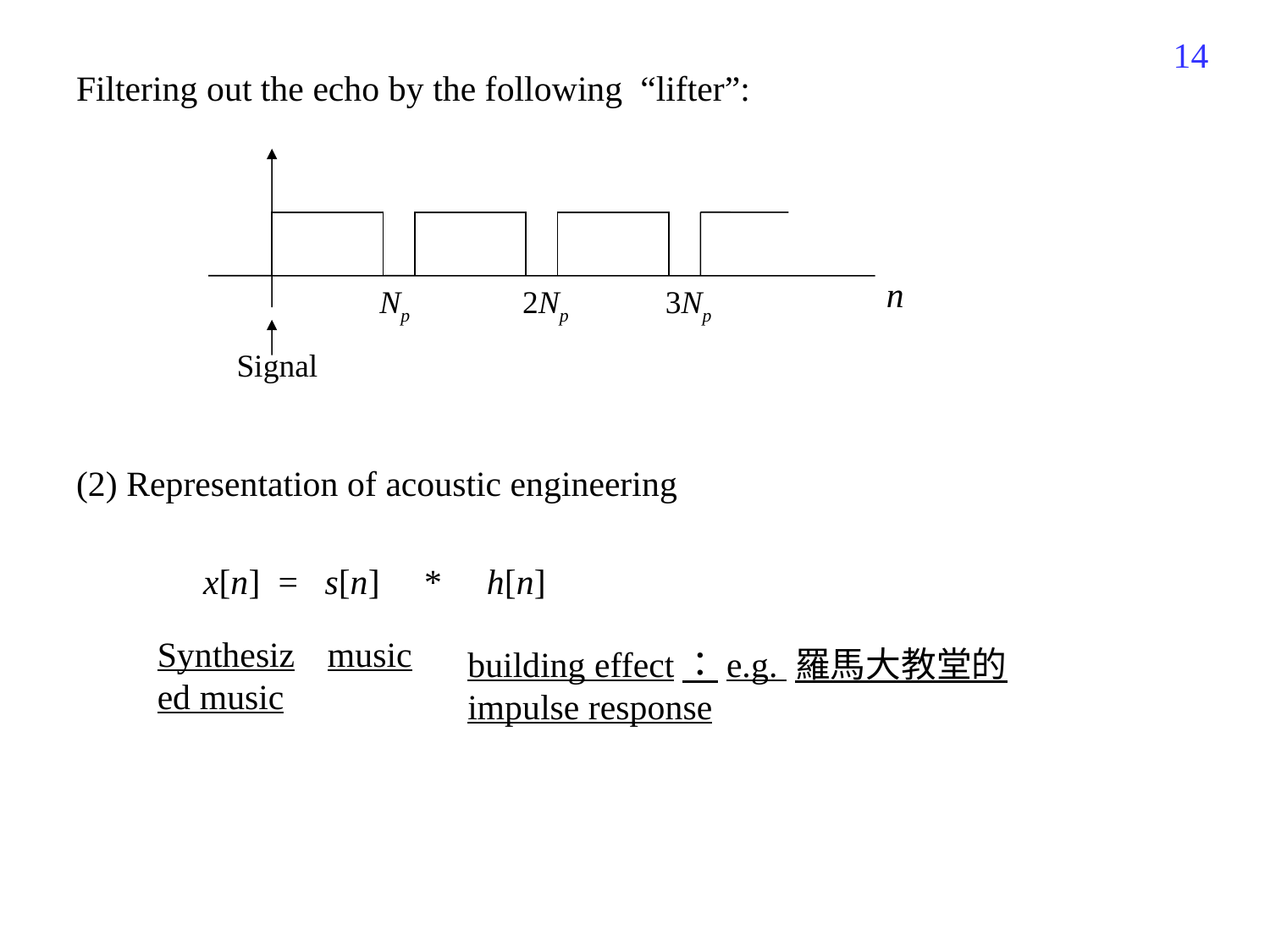

14
Filtering out the echo by the following  “lifter”:

(2) Representation of acoustic engineering

	x[n]  =   s[n]     *     h[n]

Np
2Np
3Np

Signal
 n
Synthesized music
music
building effect：e.g. 羅馬大教堂的impulse response